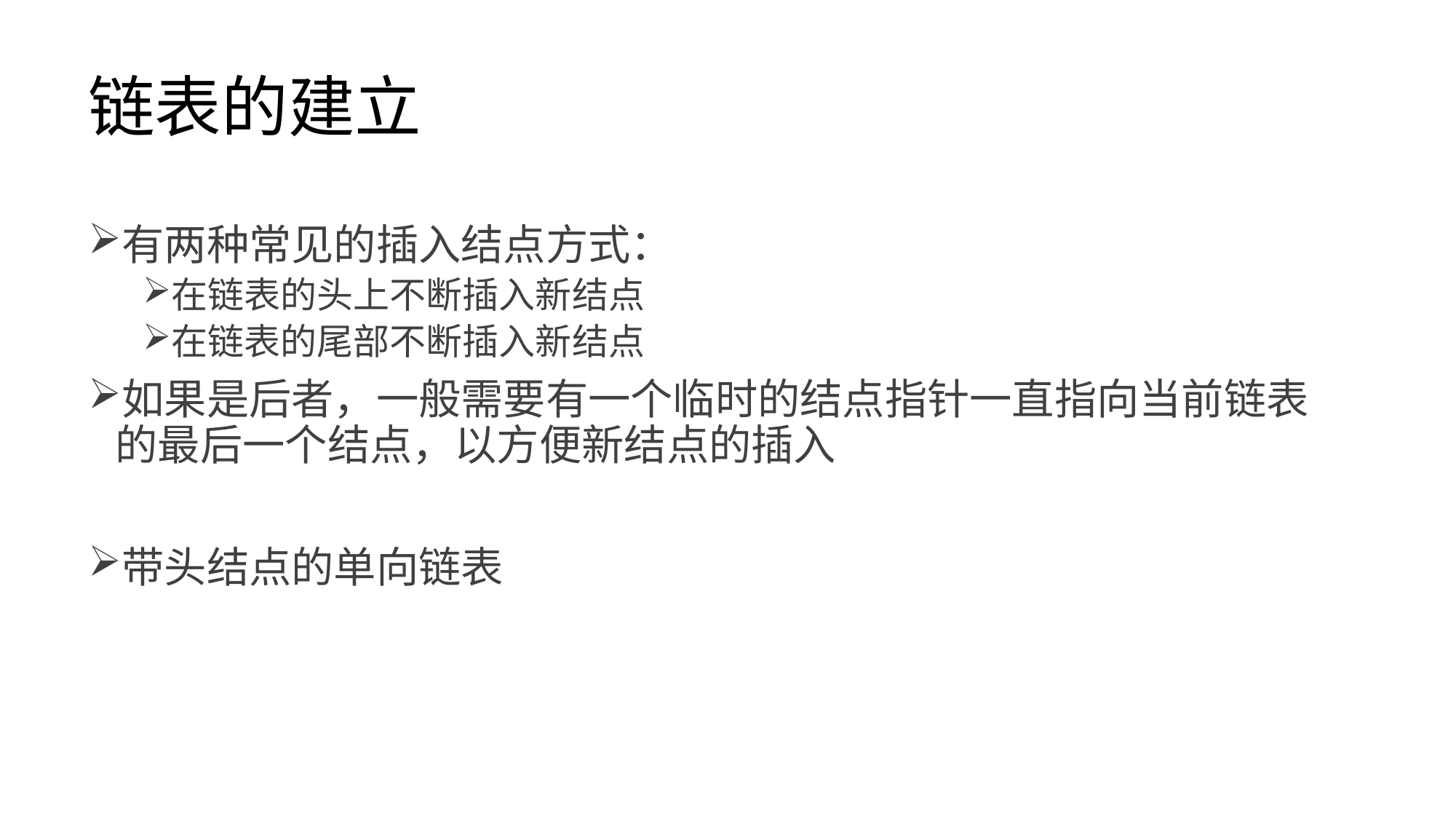

# 链表的建立
有两种常见的插入结点方式：
在链表的头上不断插入新结点
在链表的尾部不断插入新结点
如果是后者，一般需要有一个临时的结点指针一直指向当前链表的最后一个结点，以方便新结点的插入

带头结点的单向链表